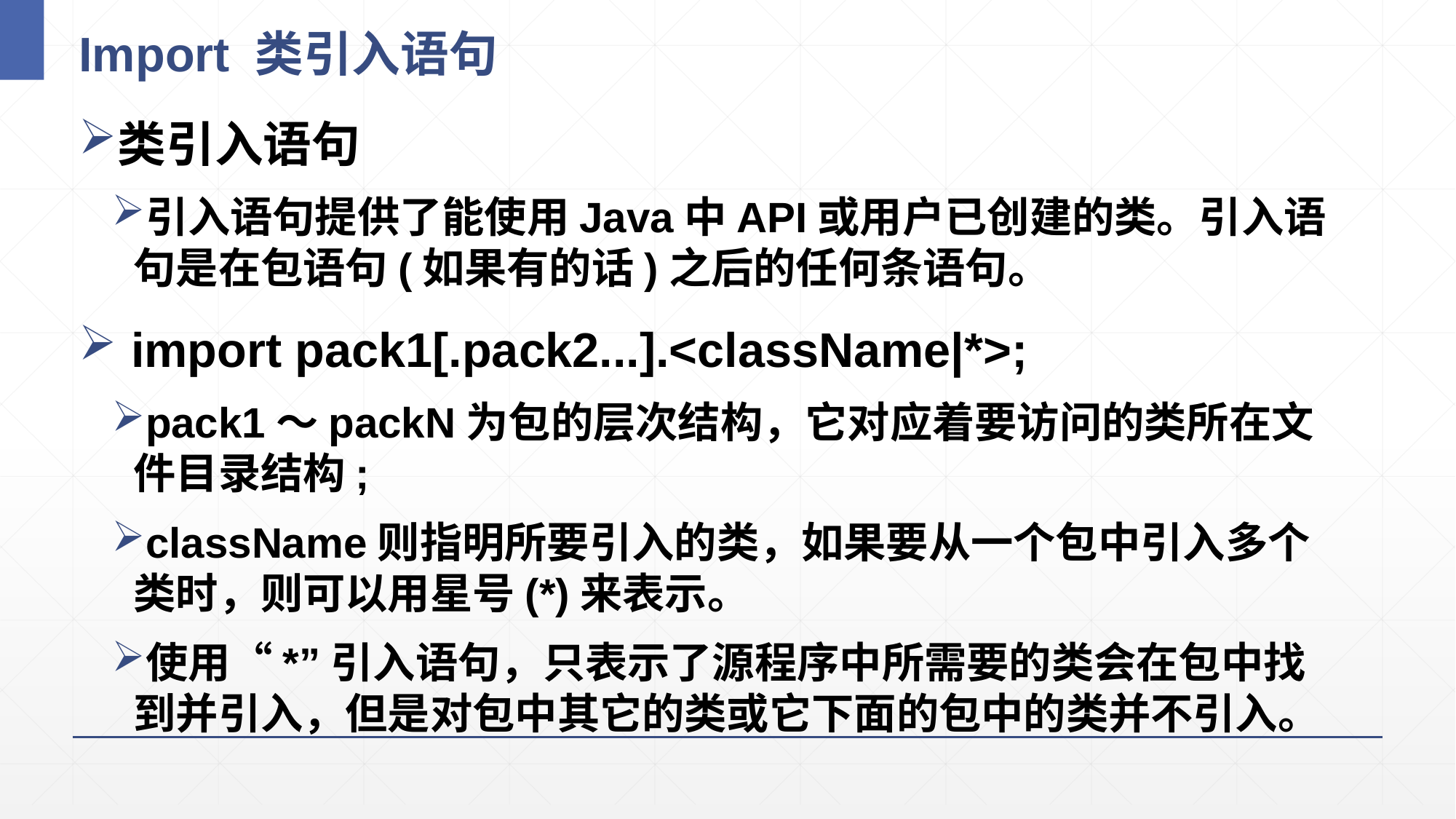

# Import 类引入语句
类引入语句
引入语句提供了能使用Java中API或用户已创建的类。引入语句是在包语句(如果有的话)之后的任何条语句。
 import pack1[.pack2...].<className|*>;
pack1～packN为包的层次结构，它对应着要访问的类所在文件目录结构;
className则指明所要引入的类，如果要从一个包中引入多个类时，则可以用星号(*)来表示。
使用“*”引入语句，只表示了源程序中所需要的类会在包中找到并引入，但是对包中其它的类或它下面的包中的类并不引入。